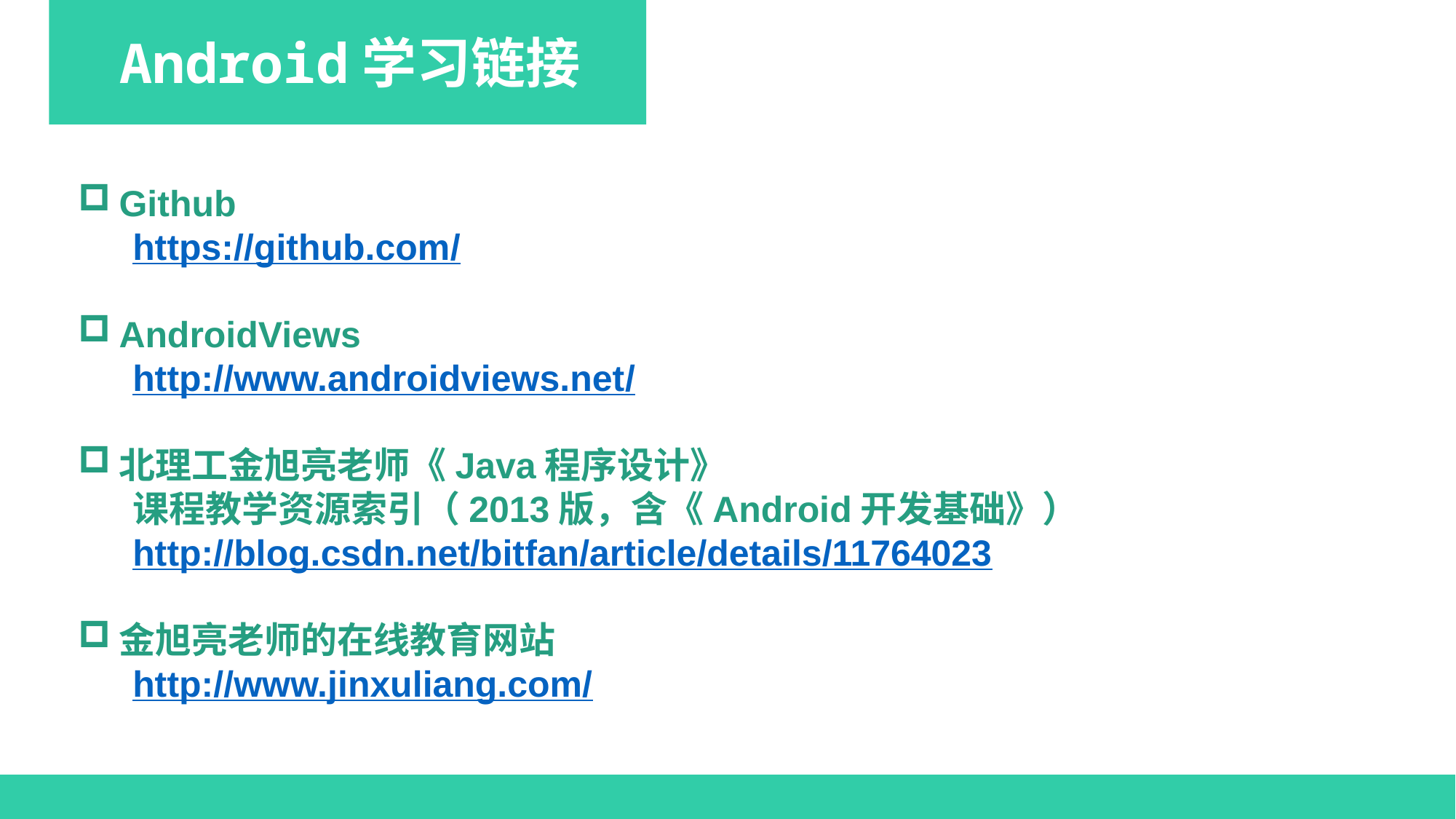

Android学习链接
Github
https://github.com/

AndroidViews
http://www.androidviews.net/

北理工金旭亮老师《Java程序设计》
课程教学资源索引（2013版，含《Android开发基础》）
http://blog.csdn.net/bitfan/article/details/11764023

金旭亮老师的在线教育网站
http://www.jinxuliang.com/